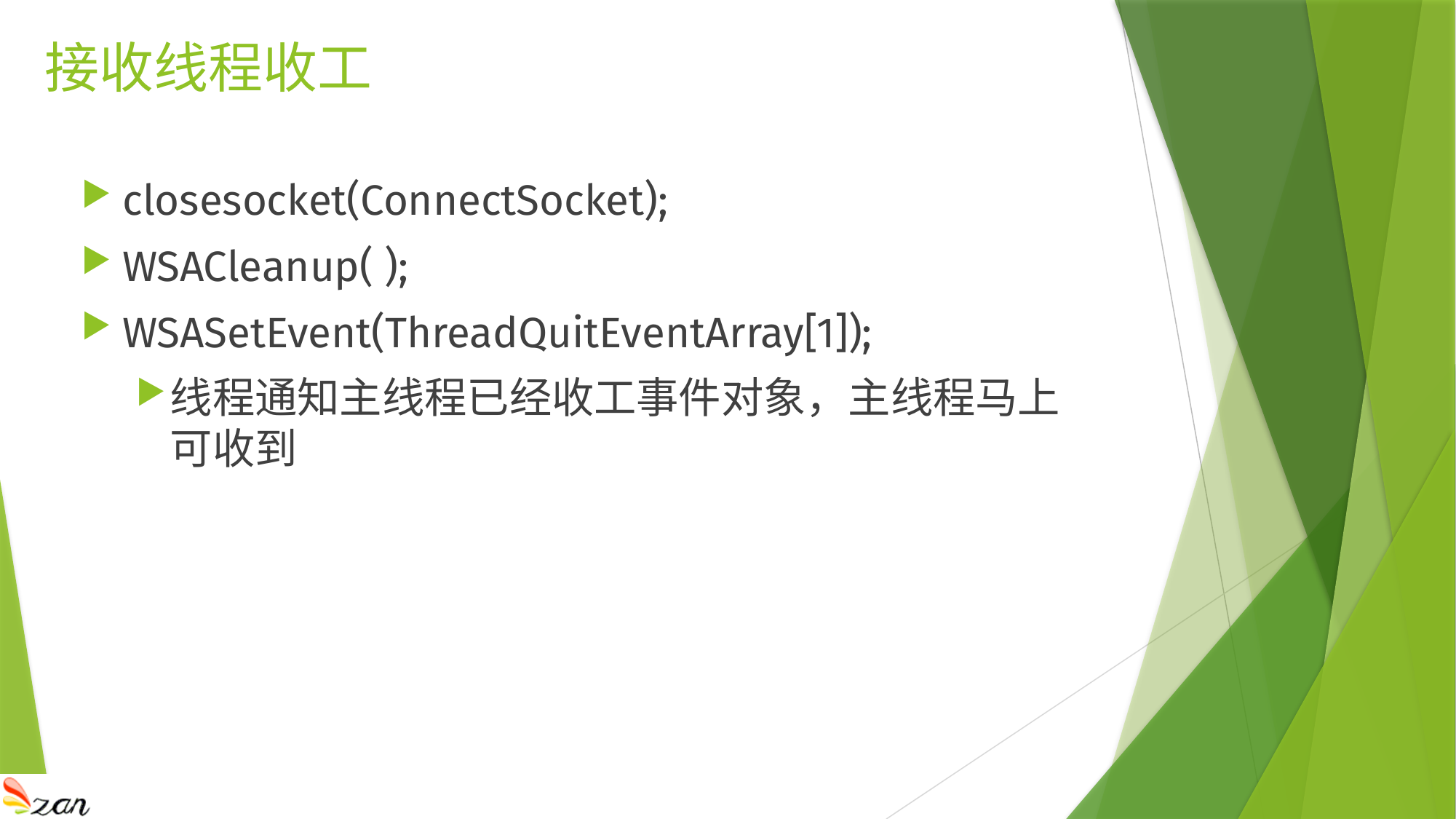

# 接收线程收工
closesocket(ConnectSocket);
WSACleanup( );
WSASetEvent(ThreadQuitEventArray[1]);
线程通知主线程已经收工事件对象，主线程马上可收到